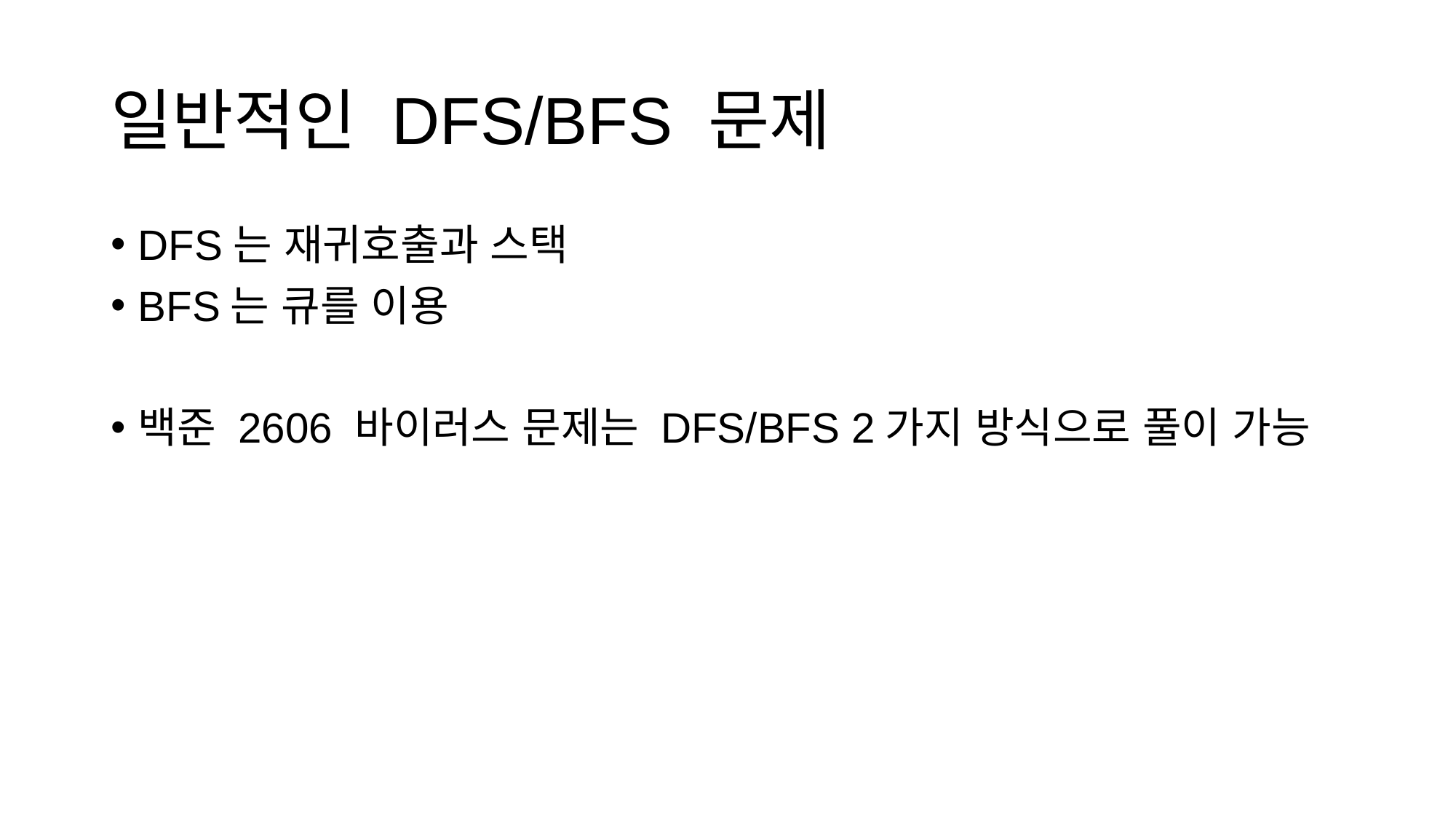

# 일반적인 DFS/BFS 문제
DFS는 재귀호출과 스택
BFS는 큐를 이용

백준 2606 바이러스 문제는 DFS/BFS 2가지 방식으로 풀이 가능